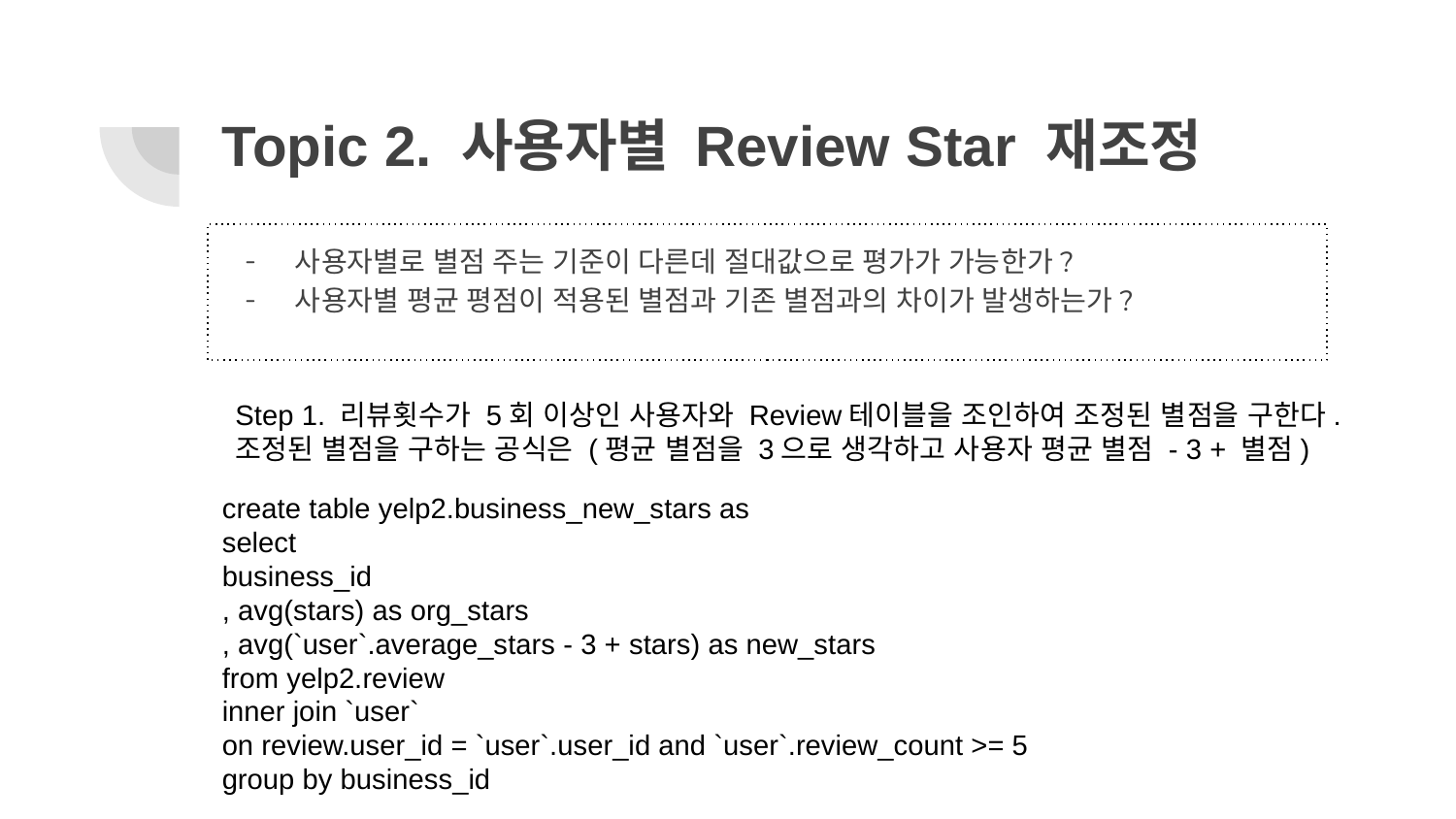

# Topic 2. 사용자별 Review Star 재조정

사용자별로 별점 주는 기준이 다른데 절대값으로 평가가 가능한가?
사용자별 평균 평점이 적용된 별점과 기존 별점과의 차이가 발생하는가?
Step 1. 리뷰횟수가 5회 이상인 사용자와 Review테이블을 조인하여 조정된 별점을 구한다.
조정된 별점을 구하는 공식은 (평균 별점을 3으로 생각하고 사용자 평균 별점 - 3 + 별점)
create table yelp2.business_new_stars as
select
business_id
, avg(stars) as org_stars
, avg(`user`.average_stars - 3 + stars) as new_stars
from yelp2.review
inner join `user`
on review.user_id = `user`.user_id and `user`.review_count >= 5
group by business_id